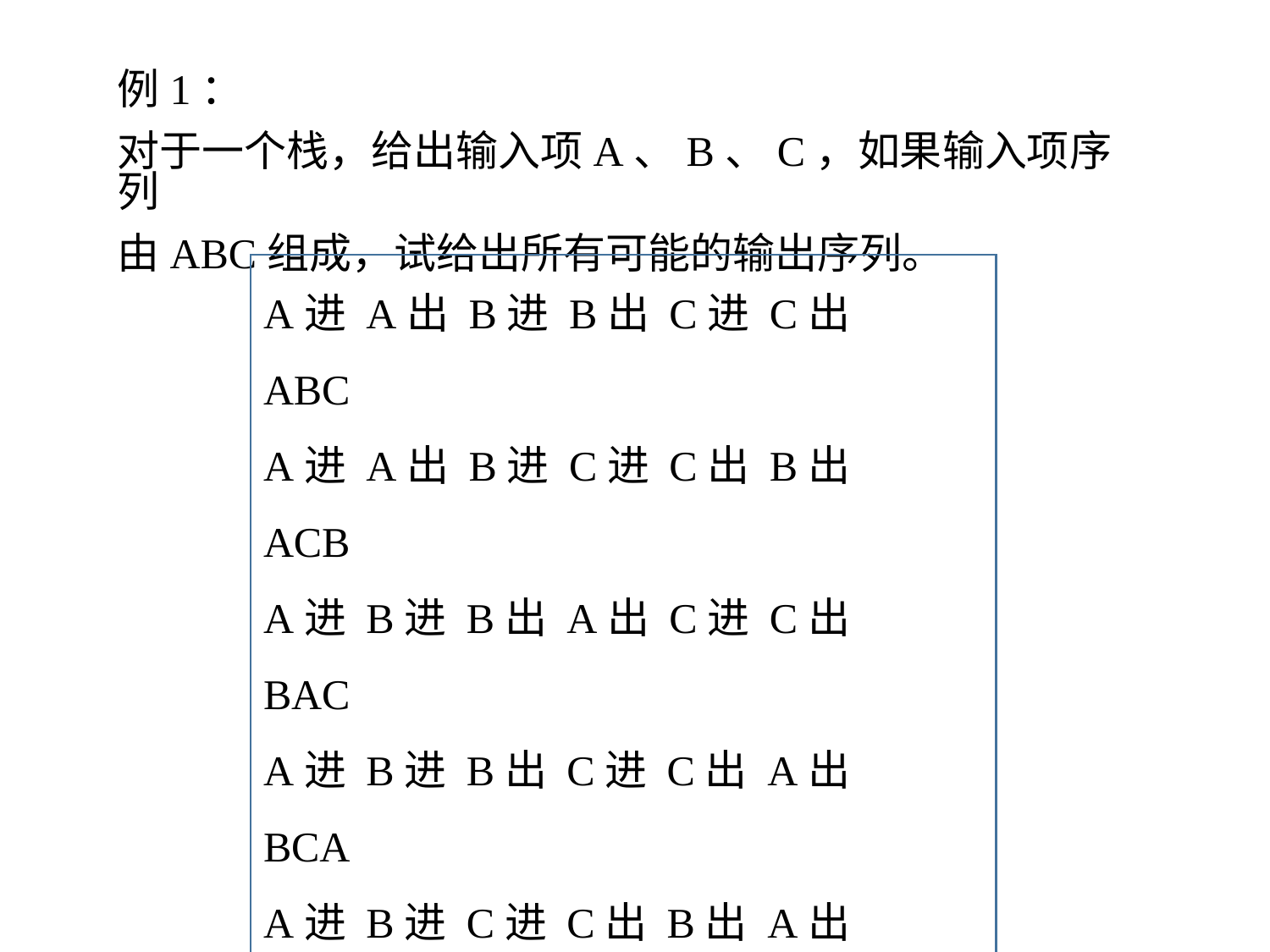

例1：
对于一个栈，给出输入项A、B、C，如果输入项序列
由ABC组成，试给出所有可能的输出序列。

A进 A出 B进 B出 C进 C出         ABC
A进 A出 B进 C进 C出 B出         ACB
A进 B进 B出 A出 C进 C出         BAC
A进 B进 B出 C进 C出 A出         BCA
A进 B进 C进 C出 B出 A出         CBA

不可能产生输出序列CAB

5